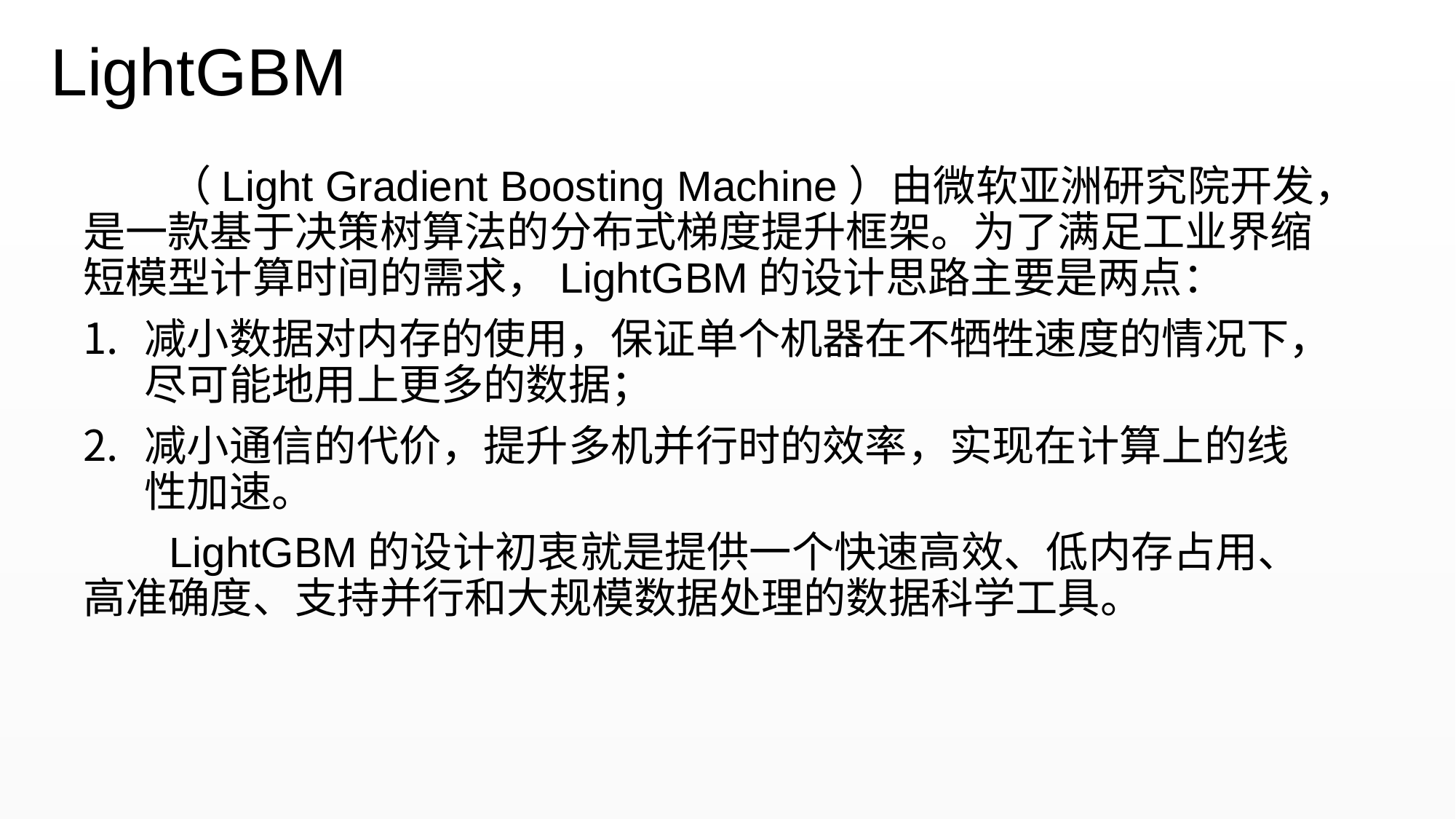

# LightGBM
（Light Gradient Boosting Machine）由微软亚洲研究院开发，是一款基于决策树算法的分布式梯度提升框架。为了满足工业界缩短模型计算时间的需求，LightGBM的设计思路主要是两点：
减小数据对内存的使用，保证单个机器在不牺牲速度的情况下，尽可能地用上更多的数据；
减小通信的代价，提升多机并行时的效率，实现在计算上的线性加速。
LightGBM的设计初衷就是提供一个快速高效、低内存占用、高准确度、支持并行和大规模数据处理的数据科学工具。